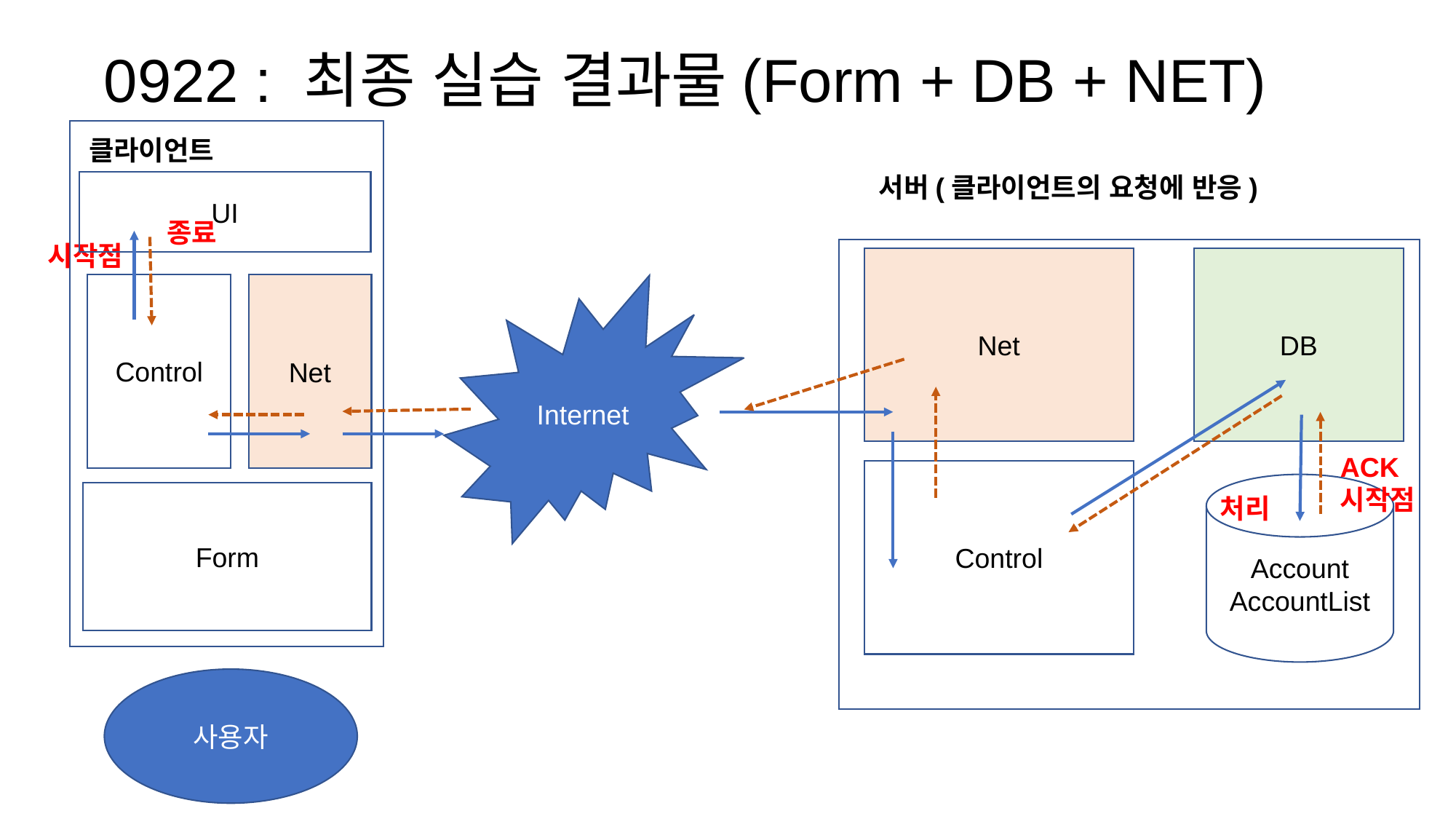

0922 : 최종 실습 결과물(Form + DB + NET)

클라이언트
서버(클라이언트의 요청에 반응)
UI
종료
시작점

Net
DB
Control
Net
Internet
ACK
시작점
Control
Account
AccountList
Form
처리
사용자